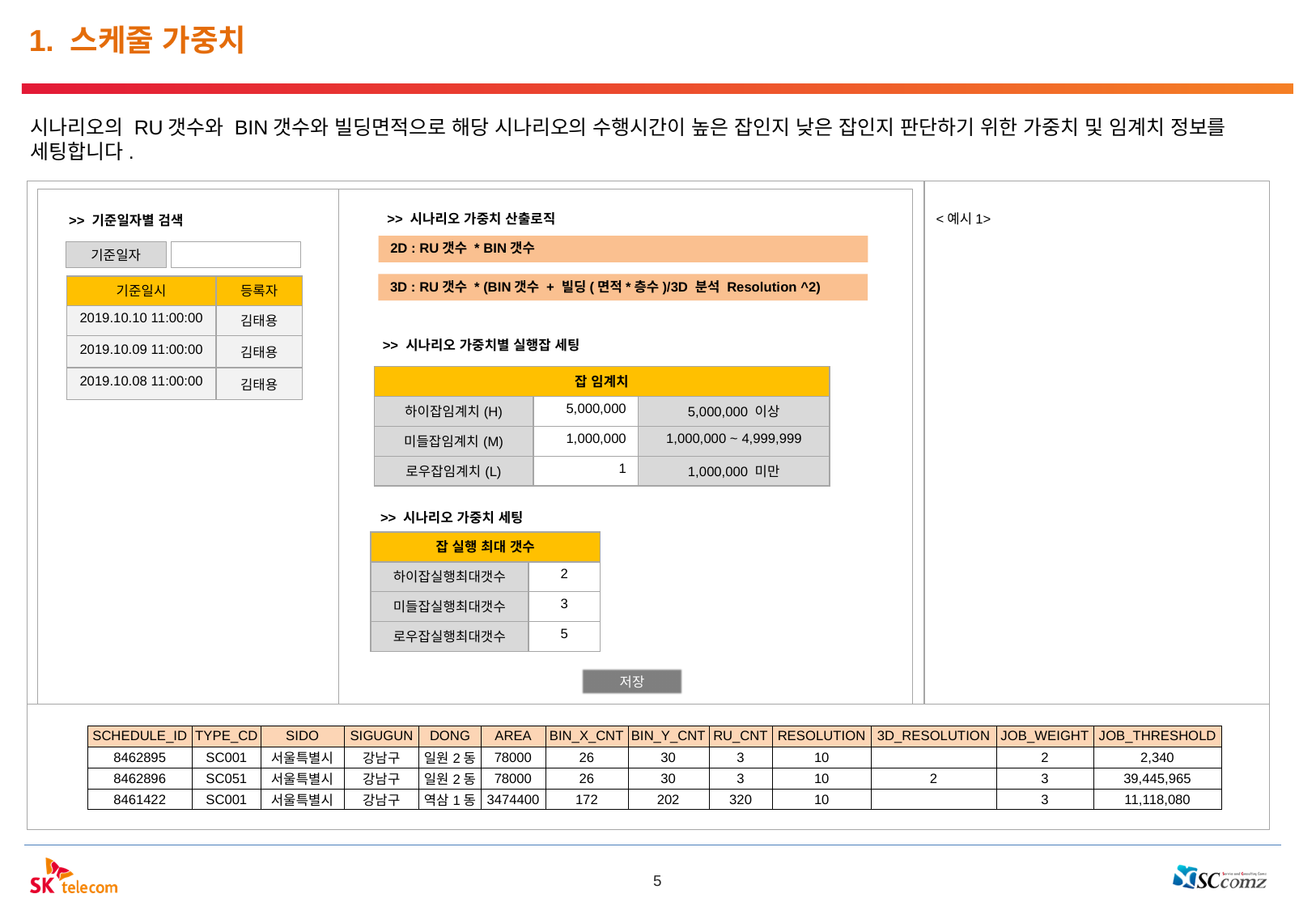

1. 스케줄 가중치
시나리오의 RU갯수와 BIN갯수와 빌딩면적으로 해당 시나리오의 수행시간이 높은 잡인지 낮은 잡인지 판단하기 위한 가중치 및 임계치 정보를 세팅합니다.

<예시1>

>> 시나리오 가중치 산출로직
>> 기준일자별 검색
2D : RU갯수 * BIN갯수
기준일자

3D : RU갯수 * (BIN갯수 + 빌딩(면적*층수)/3D 분석 Resolution ^2)
| 기준일시 | 등록자 |
| --- | --- |
| 2019.10.10 11:00:00 | 김태용 |
| 2019.10.09 11:00:00 | 김태용 |
| 2019.10.08 11:00:00 | 김태용 |
>> 시나리오 가중치별 실행잡 세팅
| 잡 임계치 |  |  |
| --- | --- | --- |
| 하이잡임계치(H) | 5,000,000 | 5,000,000 이상 |
| 미들잡임계치(M) | 1,000,000 | 1,000,000 ~ 4,999,999 |
| 로우잡임계치(L) | 1 | 1,000,000 미만 |
>> 시나리오 가중치 세팅
| 잡 실행 최대 갯수 |  |
| --- | --- |
| 하이잡실행최대갯수 | 2 |
| 미들잡실행최대갯수 | 3 |
| 로우잡실행최대갯수 | 5 |
저장

| SCHEDULE\_ID | TYPE\_CD | SIDO | SIGUGUN | DONG | AREA | BIN\_X\_CNT | BIN\_Y\_CNT | RU\_CNT | RESOLUTION | 3D\_RESOLUTION | JOB\_WEIGHT | JOB\_THRESHOLD |
| --- | --- | --- | --- | --- | --- | --- | --- | --- | --- | --- | --- | --- |
| 8462895 | SC001 | 서울특별시 | 강남구 | 일원2동 | 78000 | 26 | 30 | 3 | 10 |  | 2 | 2,340 |
| 8462896 | SC051 | 서울특별시 | 강남구 | 일원2동 | 78000 | 26 | 30 | 3 | 10 | 2 | 3 | 39,445,965 |
| 8461422 | SC001 | 서울특별시 | 강남구 | 역삼1동 | 3474400 | 172 | 202 | 320 | 10 |  | 3 | 11,118,080 |